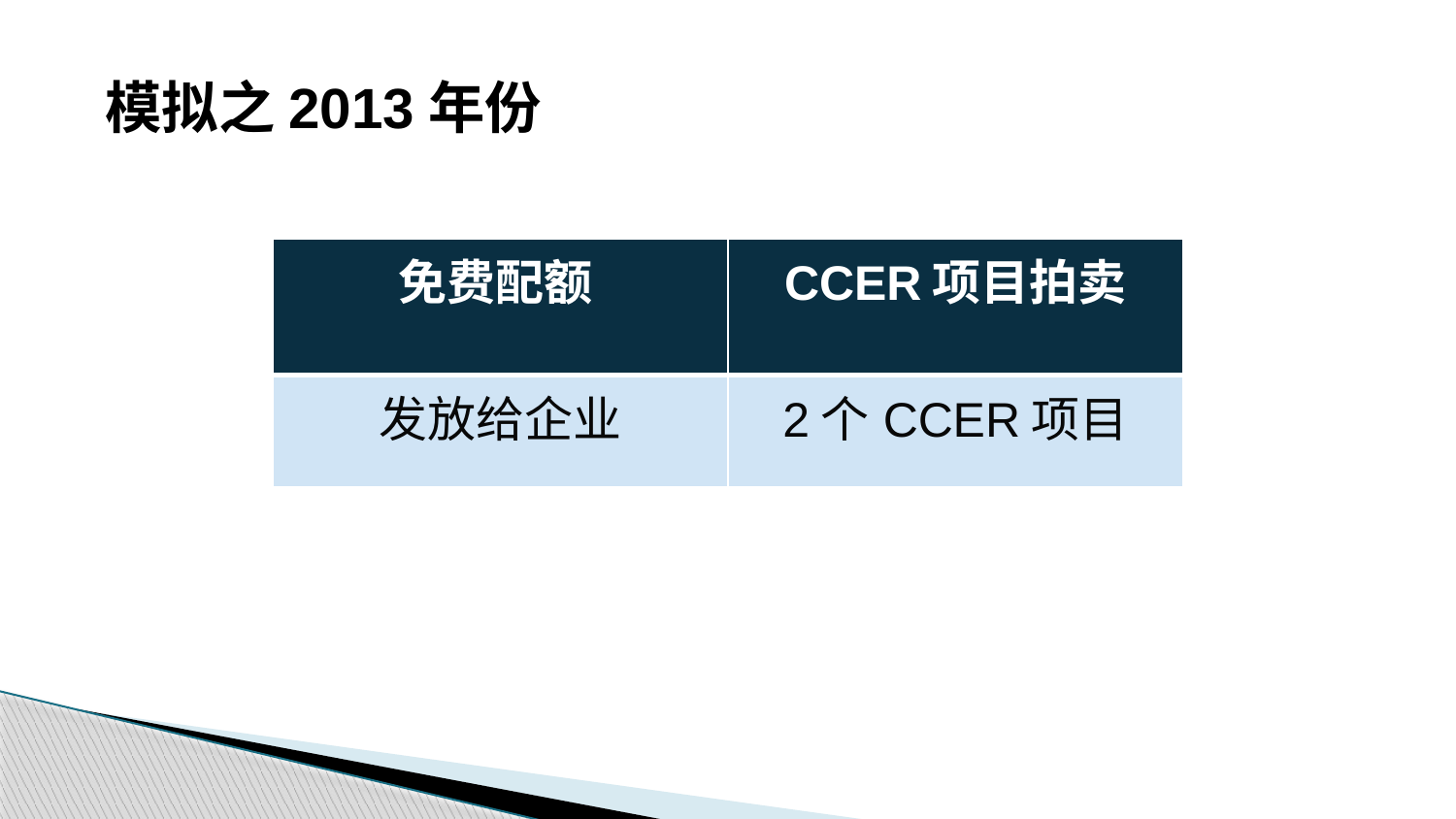

模拟之2013年份
| 免费配额 | CCER项目拍卖 |
| --- | --- |
| 发放给企业 | 2个CCER项目 |